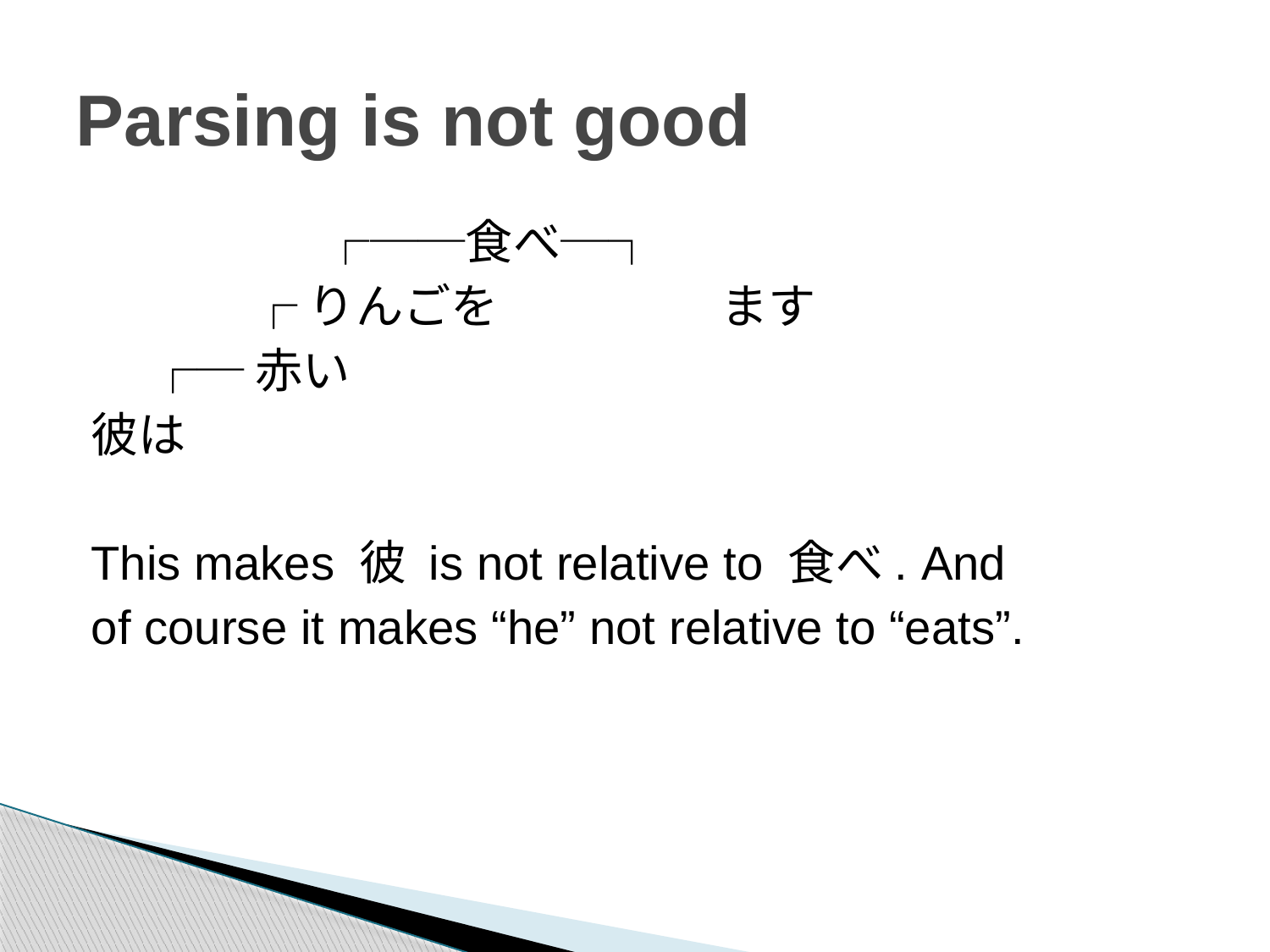

# Parsing is not good
	　              ┌──食べ─┐
　     　 ┌ りんごを　　　   　ます
　 ┌─ 赤い
彼は

This makes 彼 is not relative to 食べ. And
of course it makes “he” not relative to “eats”.